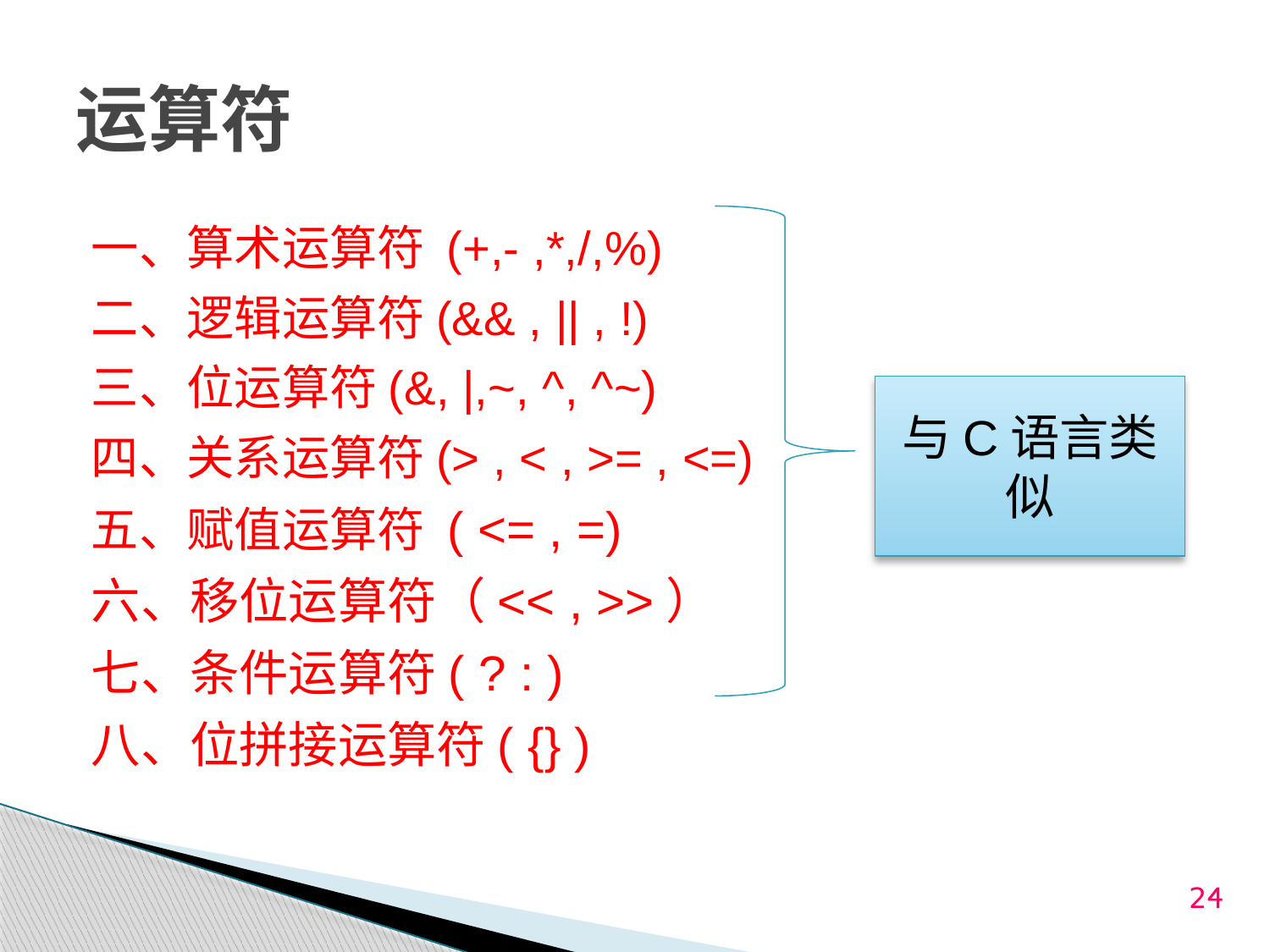

# 运算符
一、算术运算符 (+,- ,*,/,%)
二、逻辑运算符(&& , || , !)
三、位运算符(&, |,~, ^, ^~)
四、关系运算符(> , < , >= , <=)
五、赋值运算符 ( <= , =)
六、移位运算符（<< , >>）
七、条件运算符( ? : )
八、位拼接运算符( {} )

与C语言类似
24